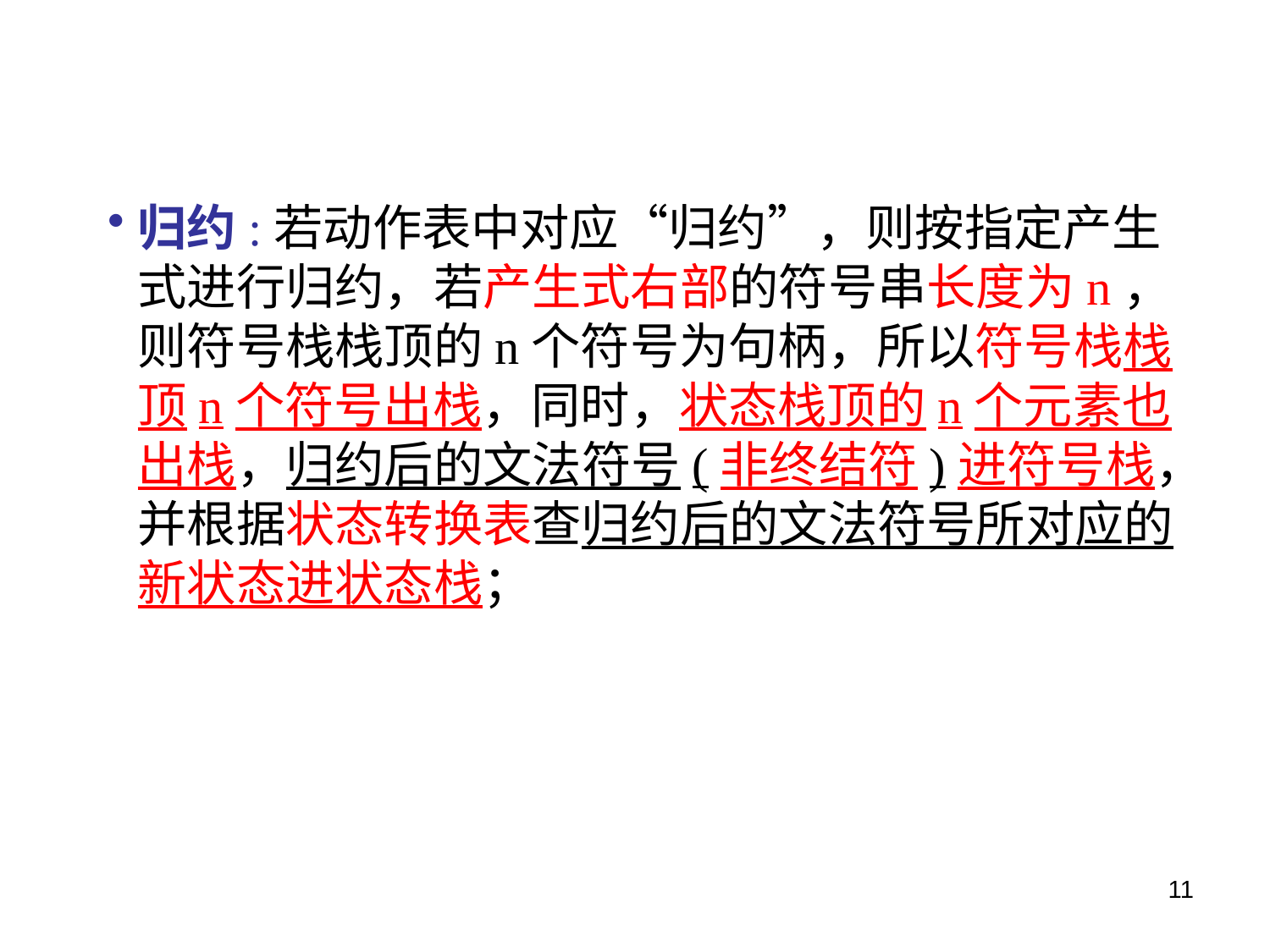

归约:若动作表中对应“归约”，则按指定产生式进行归约，若产生式右部的符号串长度为n，则符号栈栈顶的n个符号为句柄，所以符号栈栈顶n个符号出栈，同时，状态栈顶的n个元素也出栈，归约后的文法符号(非终结符)进符号栈，并根据状态转换表查归约后的文法符号所对应的新状态进状态栈；

11